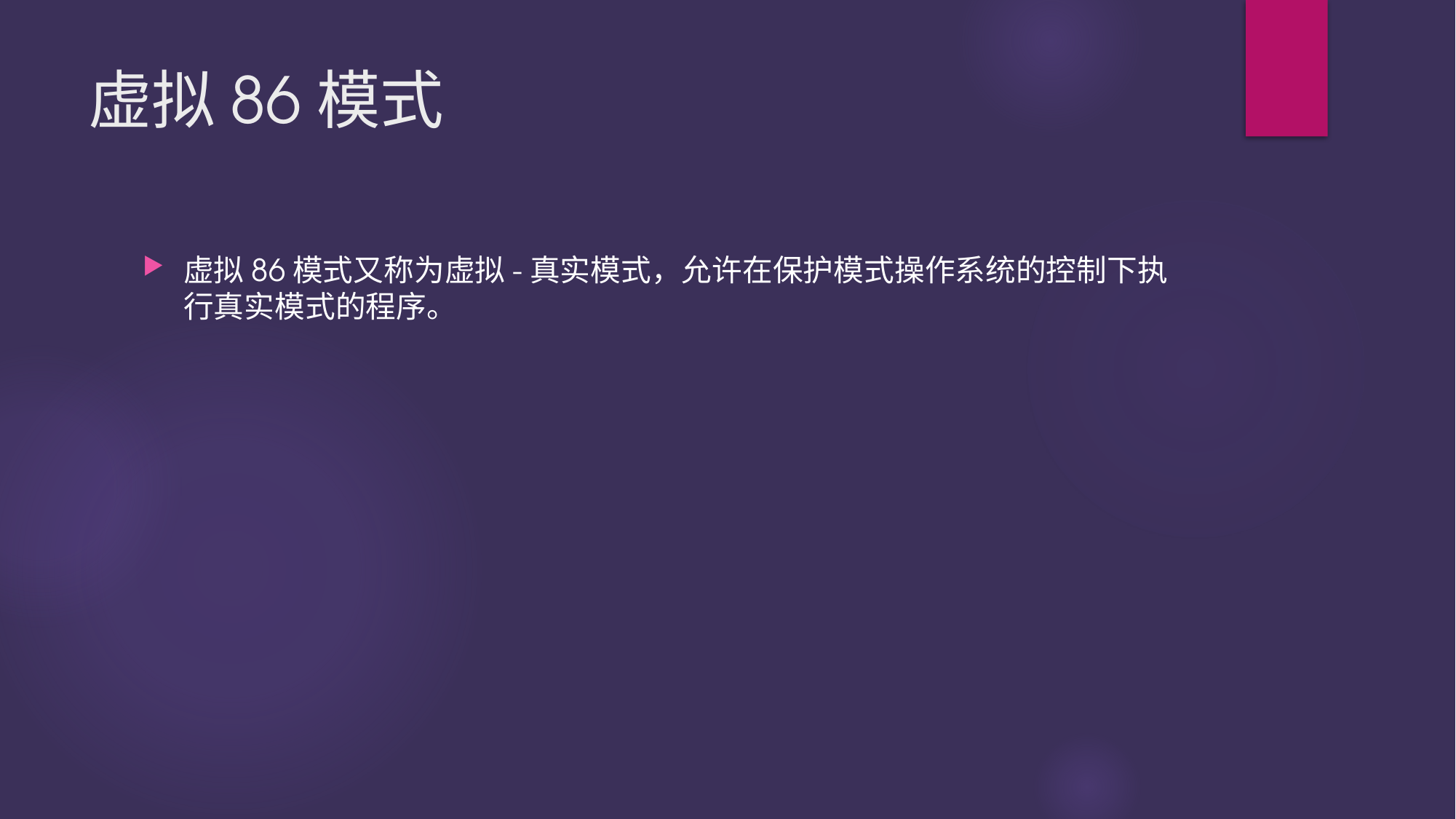

# 虚拟86模式
虚拟86模式又称为虚拟-真实模式，允许在保护模式操作系统的控制下执行真实模式的程序。